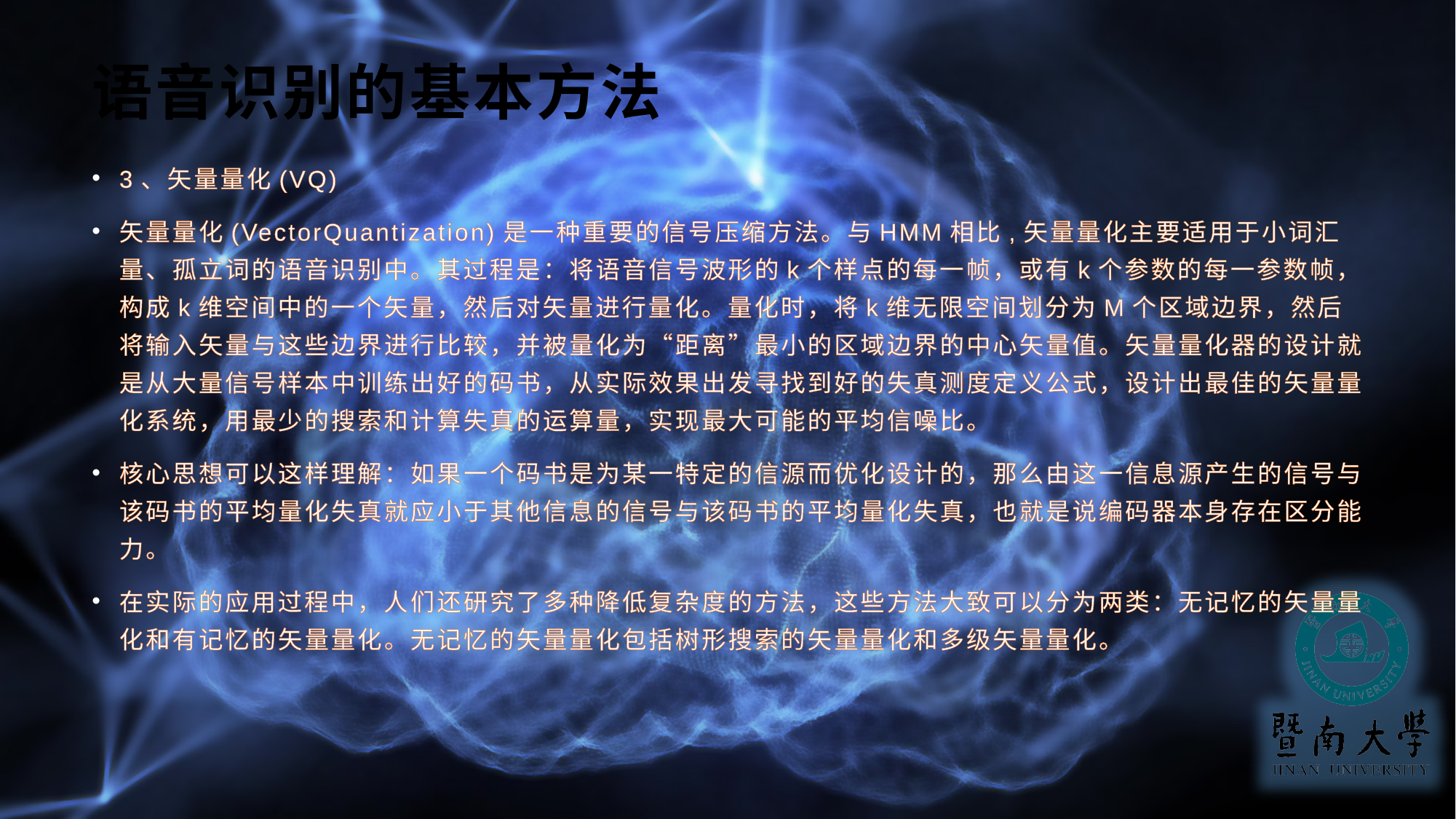

# 语音识别的基本方法
3、矢量量化(VQ)
矢量量化(VectorQuantization)是一种重要的信号压缩方法。与HMM相比,矢量量化主要适用于小词汇量、孤立词的语音识别中。其过程是：将语音信号波形的k个样点的每一帧，或有k个参数的每一参数帧，构成k维空间中的一个矢量，然后对矢量进行量化。量化时，将k维无限空间划分为M个区域边界，然后将输入矢量与这些边界进行比较，并被量化为“距离”最小的区域边界的中心矢量值。矢量量化器的设计就是从大量信号样本中训练出好的码书，从实际效果出发寻找到好的失真测度定义公式，设计出最佳的矢量量化系统，用最少的搜索和计算失真的运算量，实现最大可能的平均信噪比。
核心思想可以这样理解：如果一个码书是为某一特定的信源而优化设计的，那么由这一信息源产生的信号与该码书的平均量化失真就应小于其他信息的信号与该码书的平均量化失真，也就是说编码器本身存在区分能力。
在实际的应用过程中，人们还研究了多种降低复杂度的方法，这些方法大致可以分为两类：无记忆的矢量量化和有记忆的矢量量化。无记忆的矢量量化包括树形搜索的矢量量化和多级矢量量化。